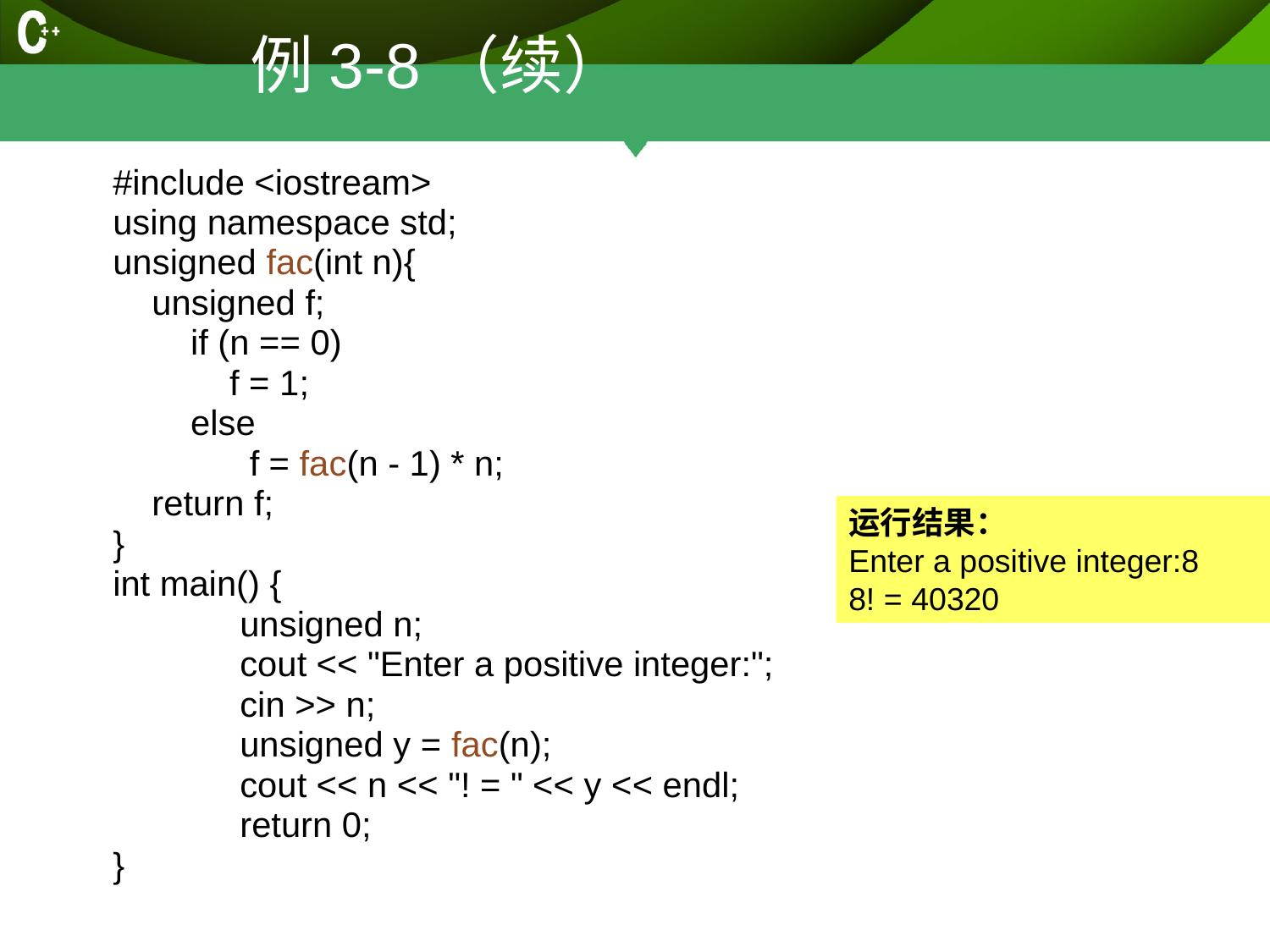

# 例3-8（续）
#include <iostream>
using namespace std;
unsigned fac(int n){
    unsigned f;
        if (n == 0)
            f = 1;
        else
	 f = fac(n - 1) * n;
    return f;
}
int main() {
	unsigned n;
	cout << "Enter a positive integer:";
	cin >> n;
	unsigned y = fac(n);
	cout << n << "! = " << y << endl;
	return 0;
}
运行结果：
Enter a positive integer:8
8! = 40320